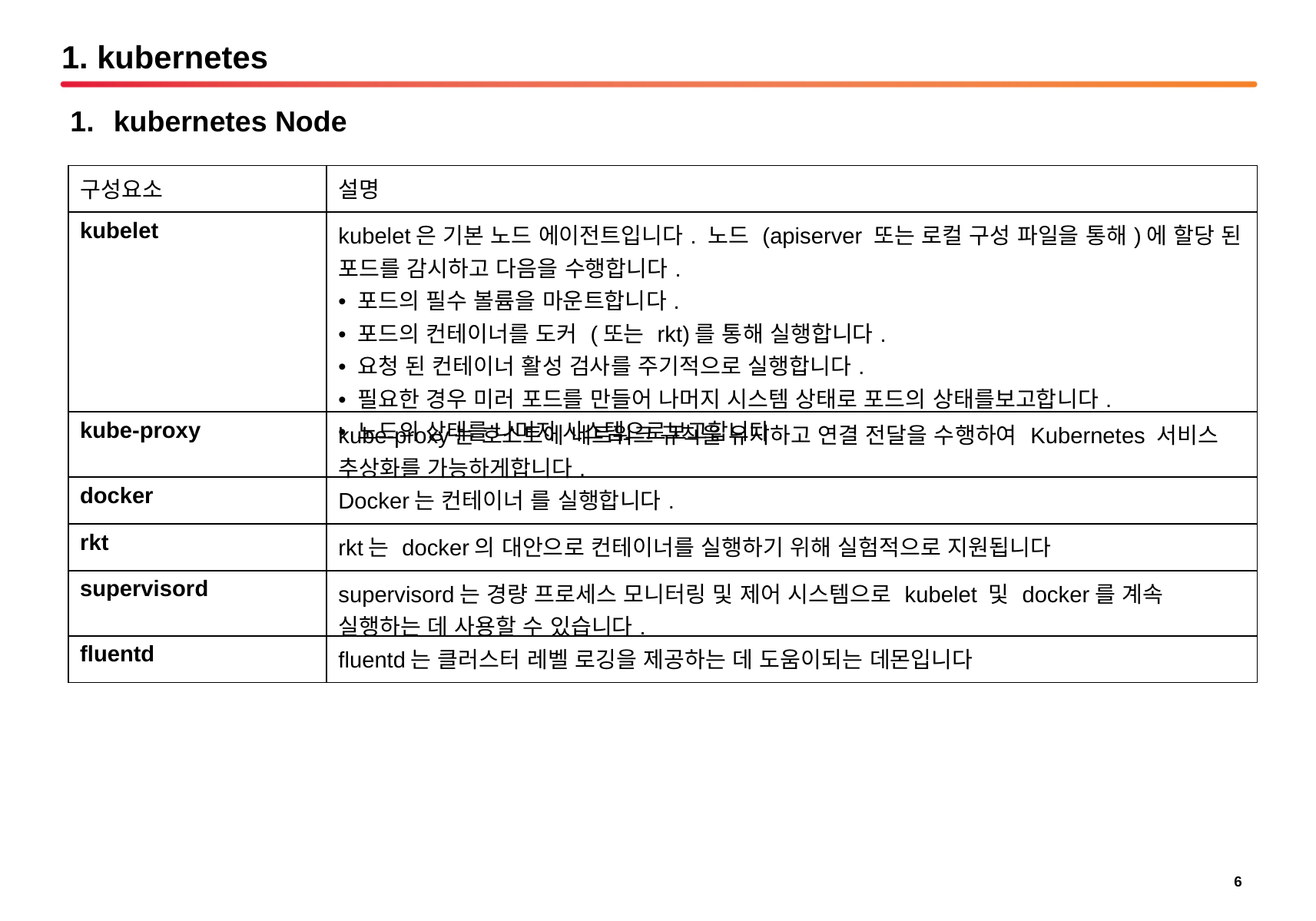

# 1. kubernetes
kubernetes Node

| 구성요소 | 설명 |
| --- | --- |
| kubelet | kubelet은 기본 노드 에이전트입니다. 노드 (apiserver 또는 로컬 구성 파일을 통해)에 할당 된 포드를 감시하고 다음을 수행합니다. • 포드의 필수 볼륨을 마운트합니다. • 포드의 컨테이너를 도커 (또는 rkt)를 통해 실행합니다. • 요청 된 컨테이너 활성 검사를 주기적으로 실행합니다. • 필요한 경우 미러 포드를 만들어 나머지 시스템 상태로 포드의 상태를보고합니다. • 노드의 상태를 나머지 시스템으로보고합니다. |
| kube-proxy | kube-proxy는 호스트에 네트워크 규칙을 유지하고 연결 전달을 수행하여 Kubernetes 서비스 추상화를 가능하게합니다. |
| docker | Docker는 컨테이너 를 실행합니다. |
| rkt | rkt는 docker의 대안으로 컨테이너를 실행하기 위해 실험적으로 지원됩니다 |
| supervisord | supervisord는 경량 프로세스 모니터링 및 제어 시스템으로 kubelet 및 docker를 계속 실행하는 데 사용할 수 있습니다. |
| fluentd | fluentd는 클러스터 레벨 로깅을 제공하는 데 도움이되는 데몬입니다 |